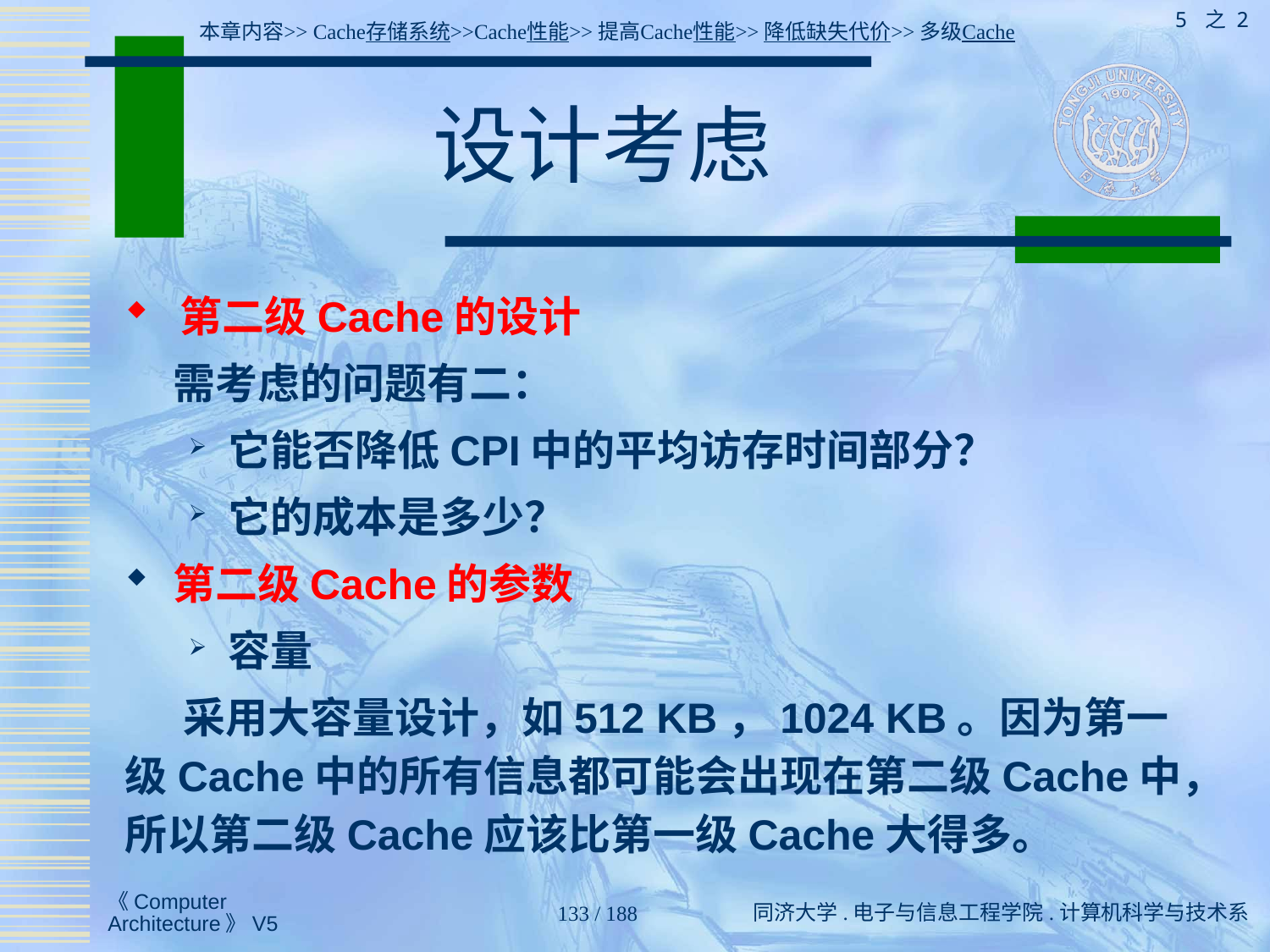

5 之 2
本章内容>> Cache存储系统>>Cache性能>>提高Cache性能>>降低缺失代价>>多级Cache
# 设计考虑
  第二级Cache的设计
    需考虑的问题有二：
它能否降低CPI中的平均访存时间部分？
它的成本是多少？
第二级Cache的参数
容量
     采用大容量设计，如512 KB，1024 KB。因为第一级Cache中的所有信息都可能会出现在第二级Cache中，所以第二级Cache应该比第一级Cache大得多。